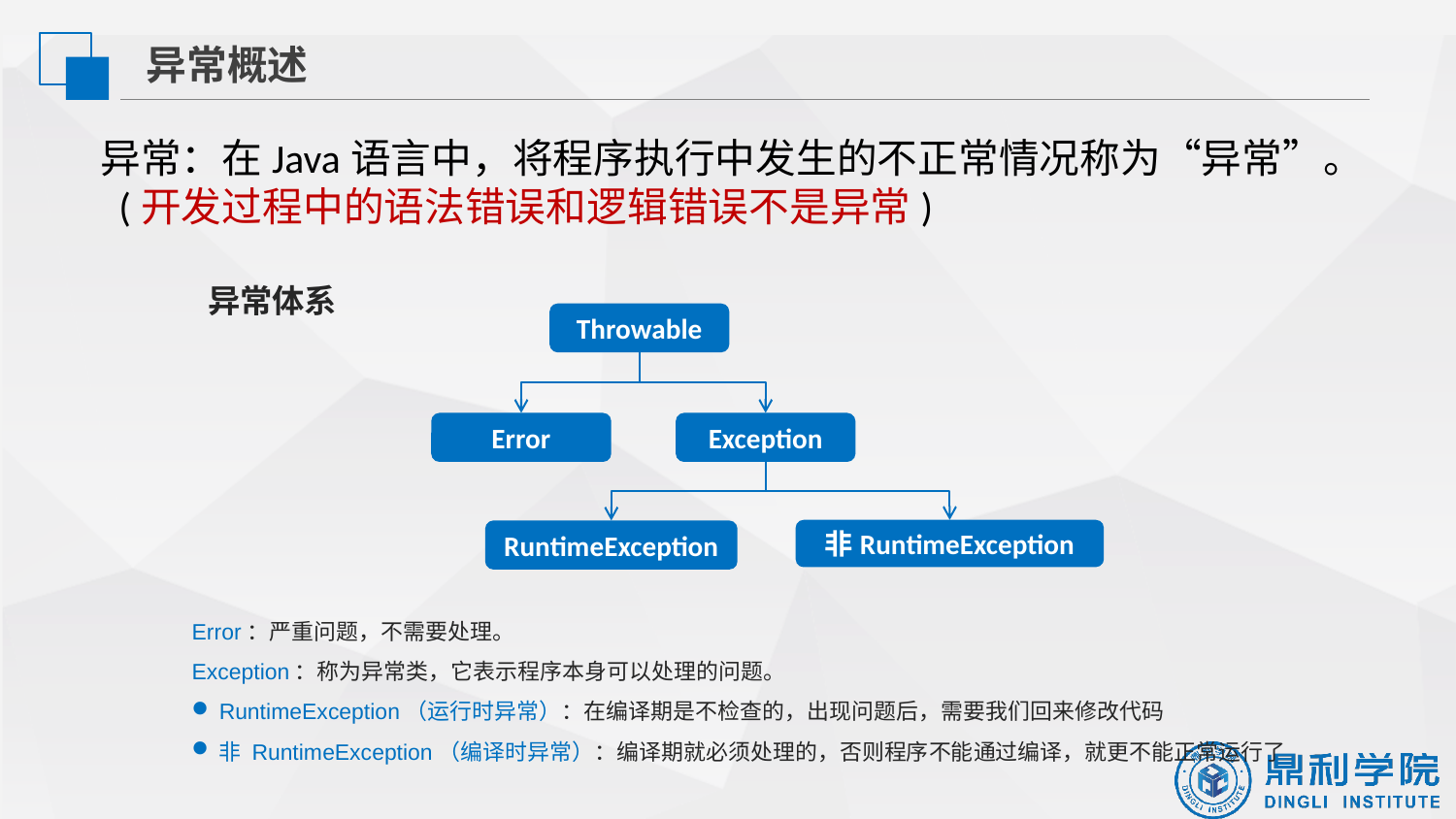

异常概述
异常：在Java语言中，将程序执行中发生的不正常情况称为“异常”。 (开发过程中的语法错误和逻辑错误不是异常)
异常体系
Throwable
Error
Exception
非RuntimeException
RuntimeException
Error：严重问题，不需要处理。
Exception：称为异常类，它表示程序本身可以处理的问题。
RuntimeException（运行时异常）：在编译期是不检查的，出现问题后，需要我们回来修改代码
非 RuntimeException（编译时异常）：编译期就必须处理的，否则程序不能通过编译，就更不能正常运行了